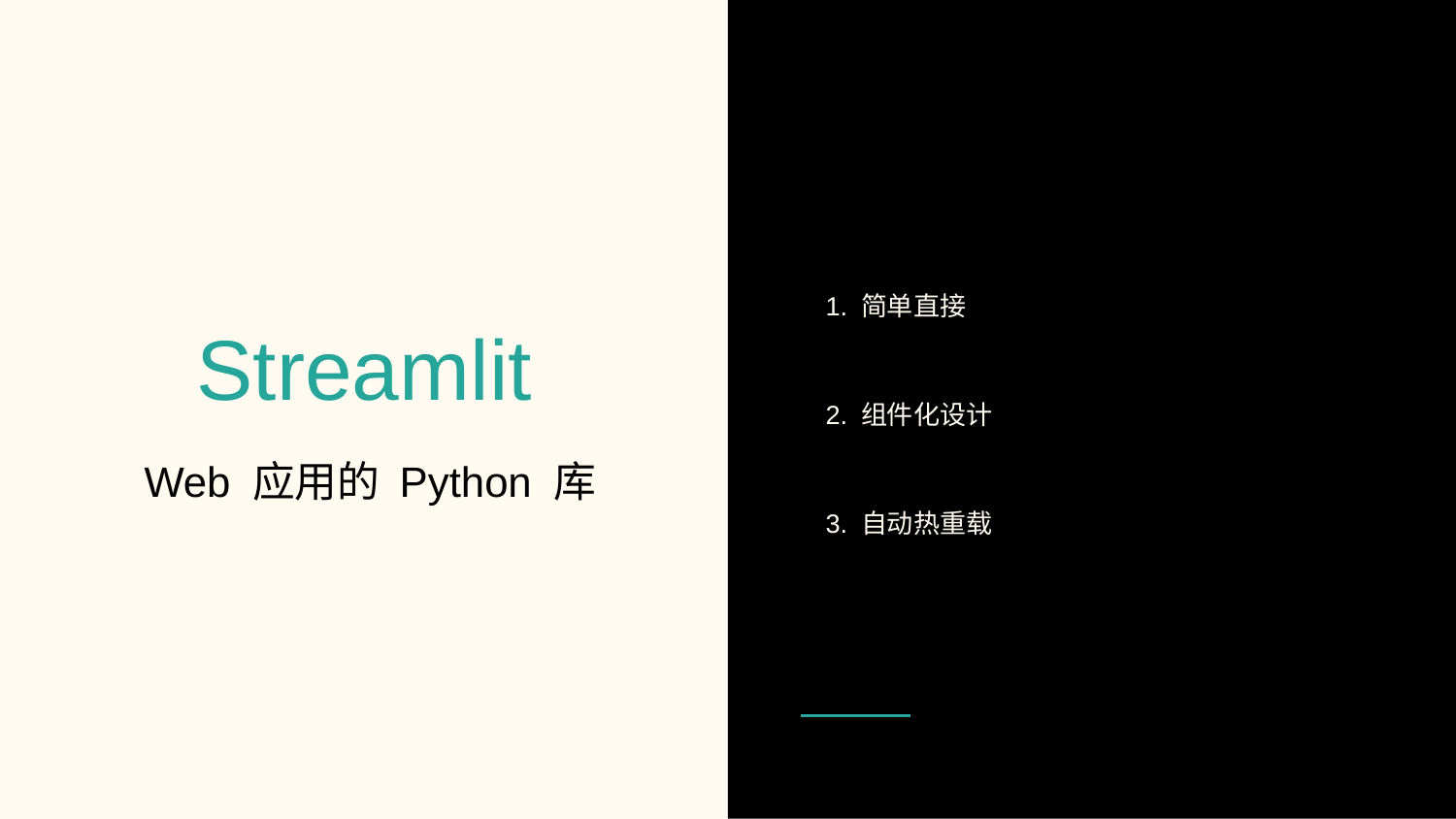

1. 简单直接

2. 组件化设计

3. 自动热重载

# Streamlit
 Web 应用的 Python 库